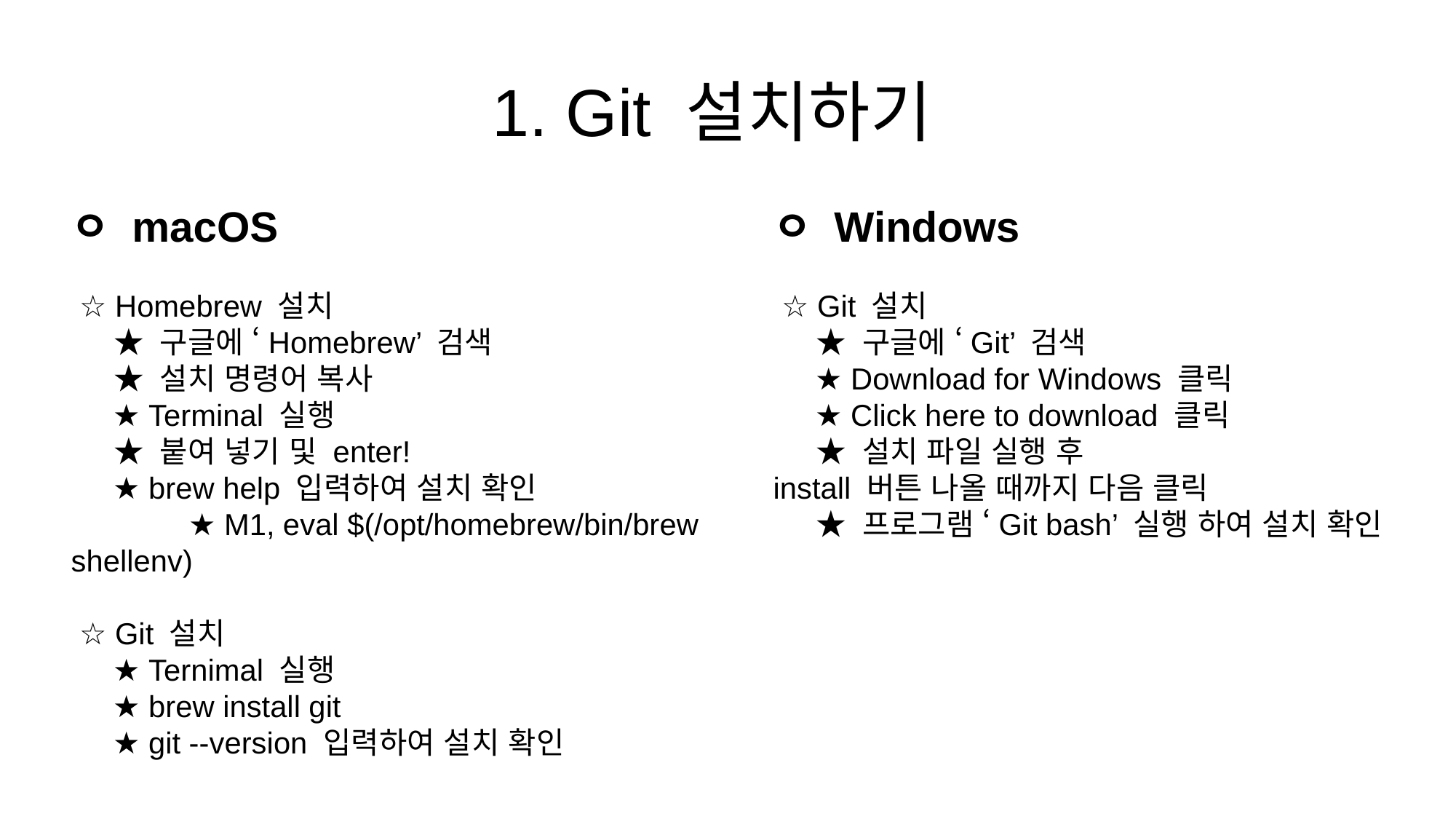

1. Git 설치하기
ㅇ macOS

 ☆ Homebrew 설치
     ★ 구글에 ‘Homebrew’ 검색
     ★ 설치 명령어 복사
     ★ Terminal 실행
     ★ 붙여 넣기 및 enter!
     ★ brew help 입력하여 설치 확인
	 ★ M1, eval $(/opt/homebrew/bin/brew shellenv)

 ☆ Git 설치
     ★ Ternimal 실행
     ★ brew install git
     ★ git --version 입력하여 설치 확인
ㅇ Windows

 ☆ Git 설치
     ★ 구글에 ‘Git’ 검색
     ★ Download for Windows 클릭
     ★ Click here to download 클릭
     ★ 설치 파일 실행 후
install 버튼 나올 때까지 다음 클릭
     ★ 프로그램 ‘Git bash’ 실행 하여 설치 확인